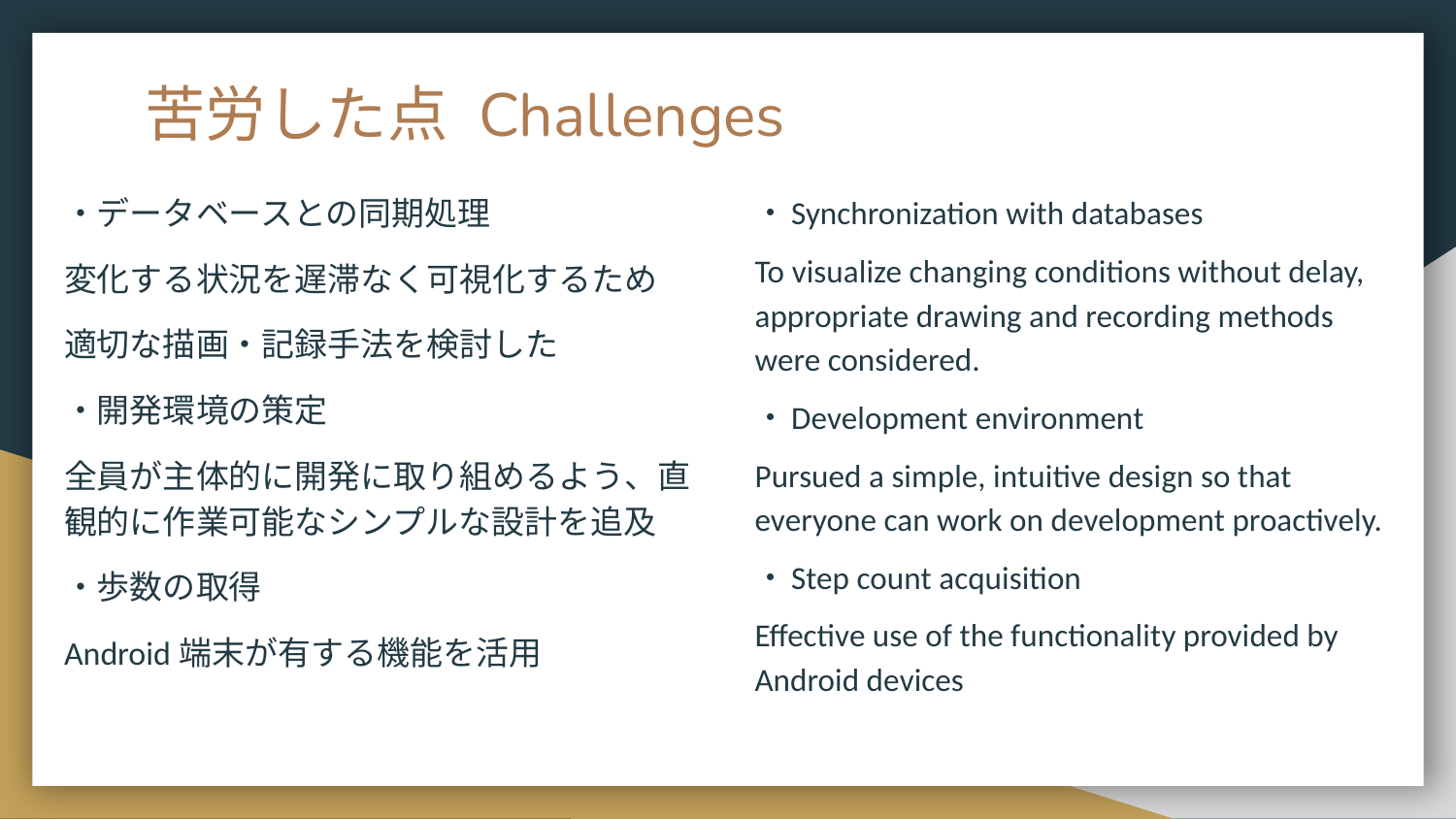

# 苦労した点 Challenges
・データベースとの同期処理
変化する状況を遅滞なく可視化するため
適切な描画・記録手法を検討した
・開発環境の策定
全員が主体的に開発に取り組めるよう、直観的に作業可能なシンプルな設計を追及
・歩数の取得
Android端末が有する機能を活用

・Synchronization with databases
To visualize changing conditions without delay, appropriate drawing and recording methods were considered.
・Development environment
Pursued a simple, intuitive design so that everyone can work on development proactively.
・Step count acquisition
Effective use of the functionality provided by Android devices